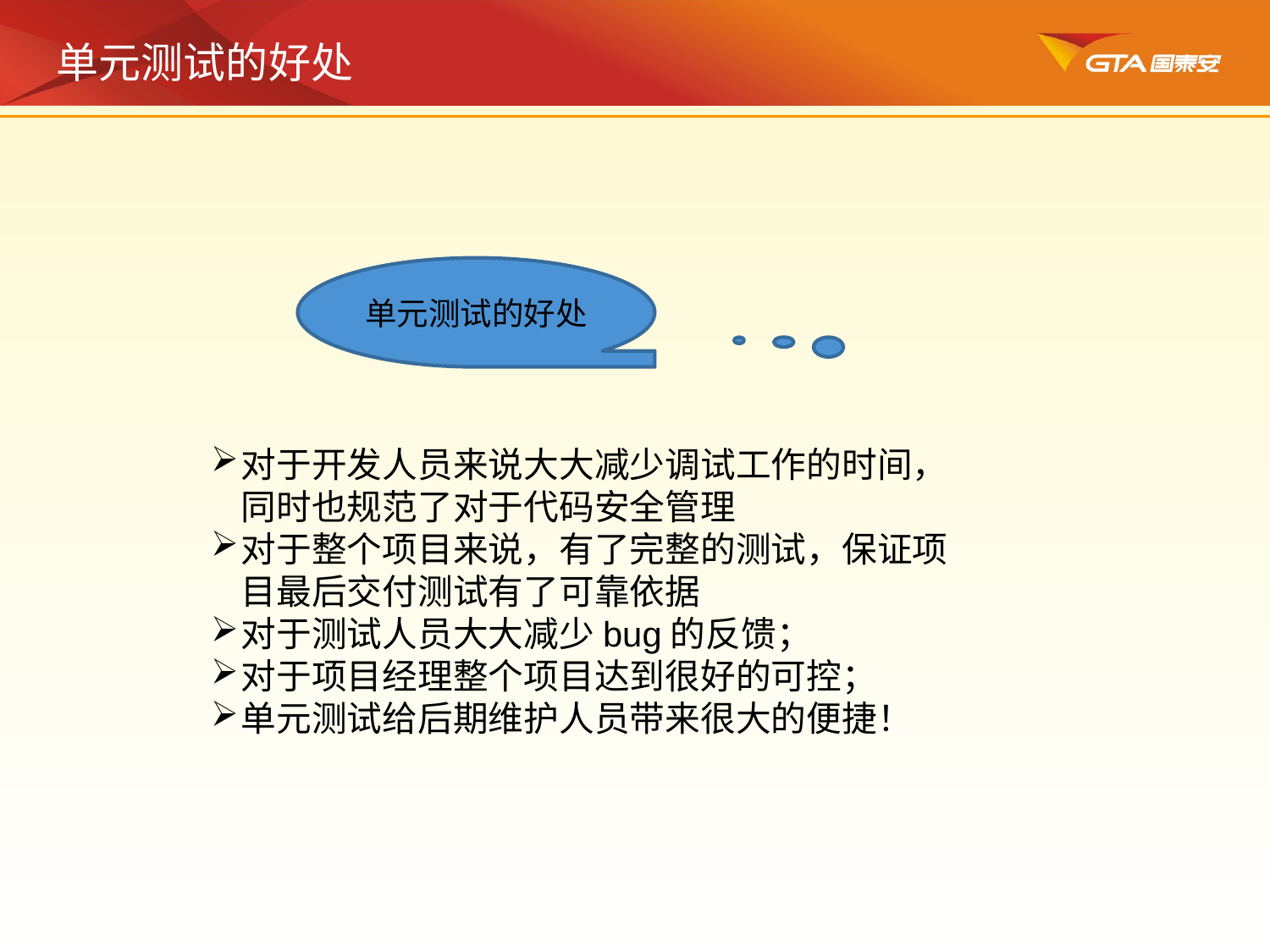

单元测试的好处
单元测试的好处

对于开发人员来说大大减少调试工作的时间，同时也规范了对于代码安全管理
对于整个项目来说，有了完整的测试，保证项目最后交付测试有了可靠依据
对于测试人员大大减少bug的反馈；
对于项目经理整个项目达到很好的可控；
单元测试给后期维护人员带来很大的便捷！